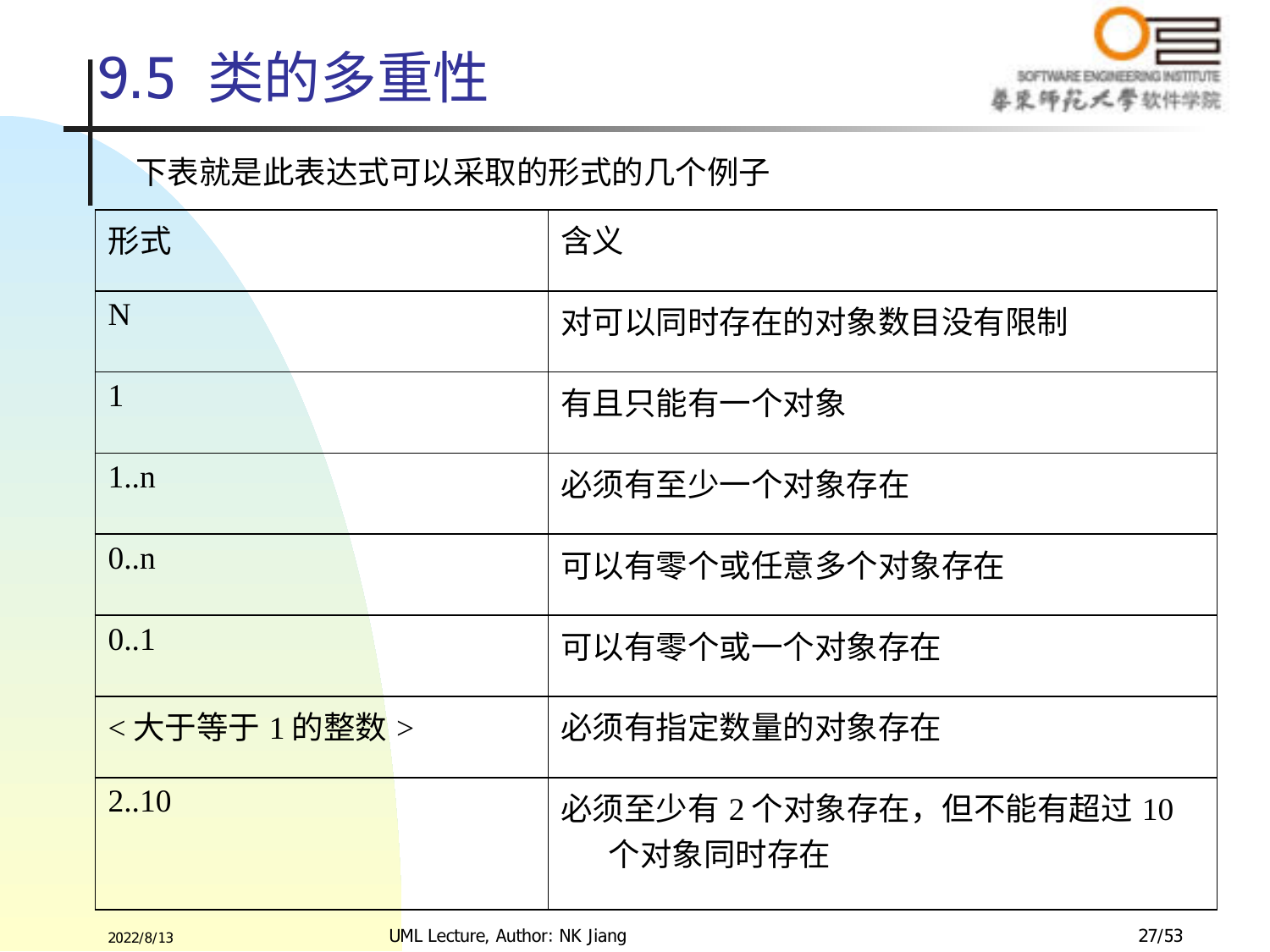

# 9.5 类的多重性
下表就是此表达式可以采取的形式的几个例子
| 形式 | 含义 |
| --- | --- |
| N | 对可以同时存在的对象数目没有限制 |
| 1 | 有且只能有一个对象 |
| 1..n | 必须有至少一个对象存在 |
| 0..n | 可以有零个或任意多个对象存在 |
| 0..1 | 可以有零个或一个对象存在 |
| <大于等于1的整数> | 必须有指定数量的对象存在 |
| 2..10 | 必须至少有2个对象存在，但不能有超过10个对象同时存在 |
2022/8/13
UML Lecture, Author: NK Jiang
27/53